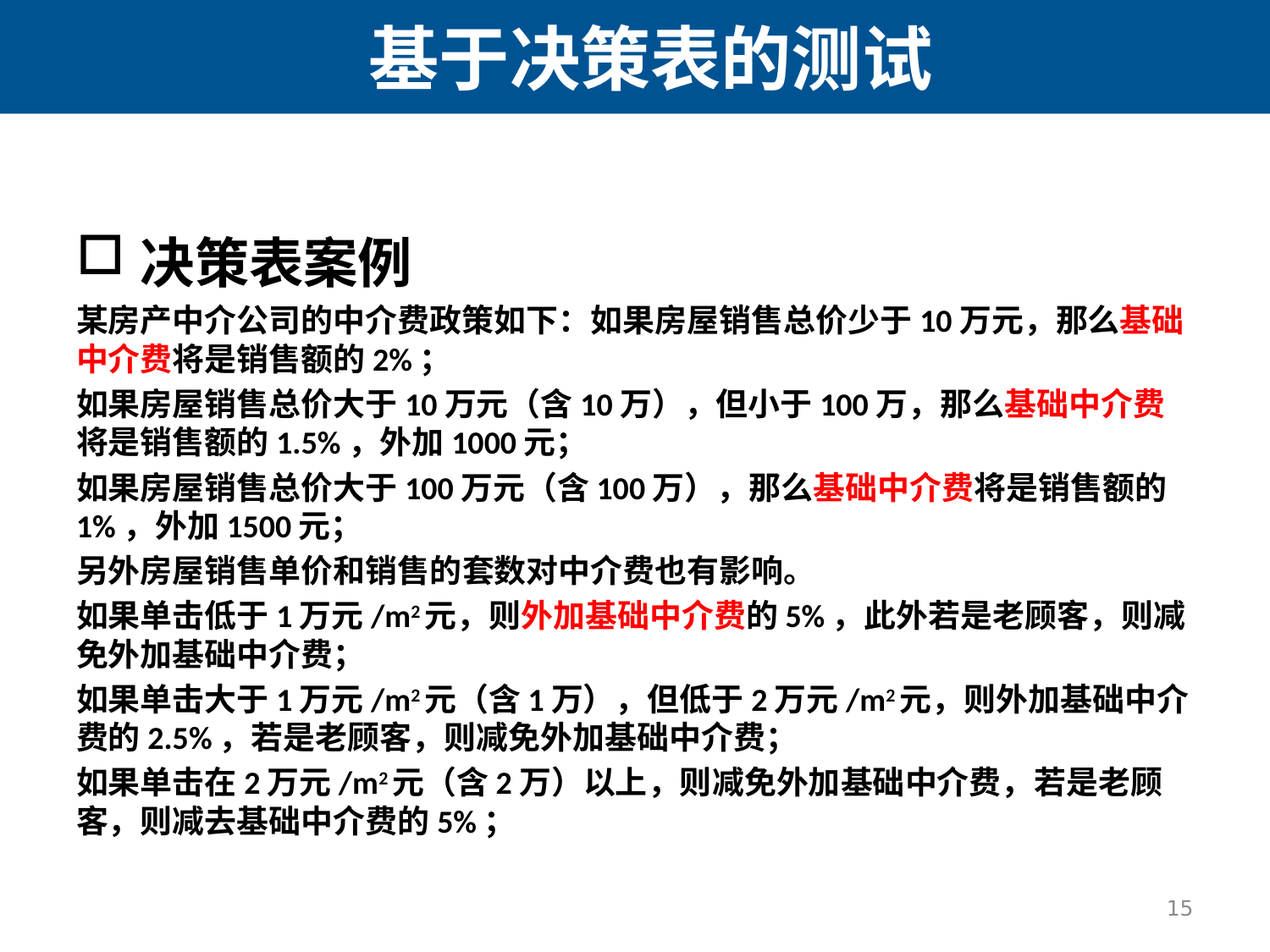

# 基于决策表的测试
决策表案例
某房产中介公司的中介费政策如下：如果房屋销售总价少于10万元，那么基础中介费将是销售额的2%；
如果房屋销售总价大于10万元（含10万），但小于100万，那么基础中介费将是销售额的1.5%，外加1000元；
如果房屋销售总价大于100万元（含100万），那么基础中介费将是销售额的1%，外加1500元；
另外房屋销售单价和销售的套数对中介费也有影响。
如果单击低于1万元/m2元，则外加基础中介费的5%，此外若是老顾客，则减免外加基础中介费；
如果单击大于1万元/m2元（含1万），但低于2万元/m2元，则外加基础中介费的2.5%，若是老顾客，则减免外加基础中介费；
如果单击在2万元/m2元（含2万）以上，则减免外加基础中介费，若是老顾客，则减去基础中介费的5%；

15